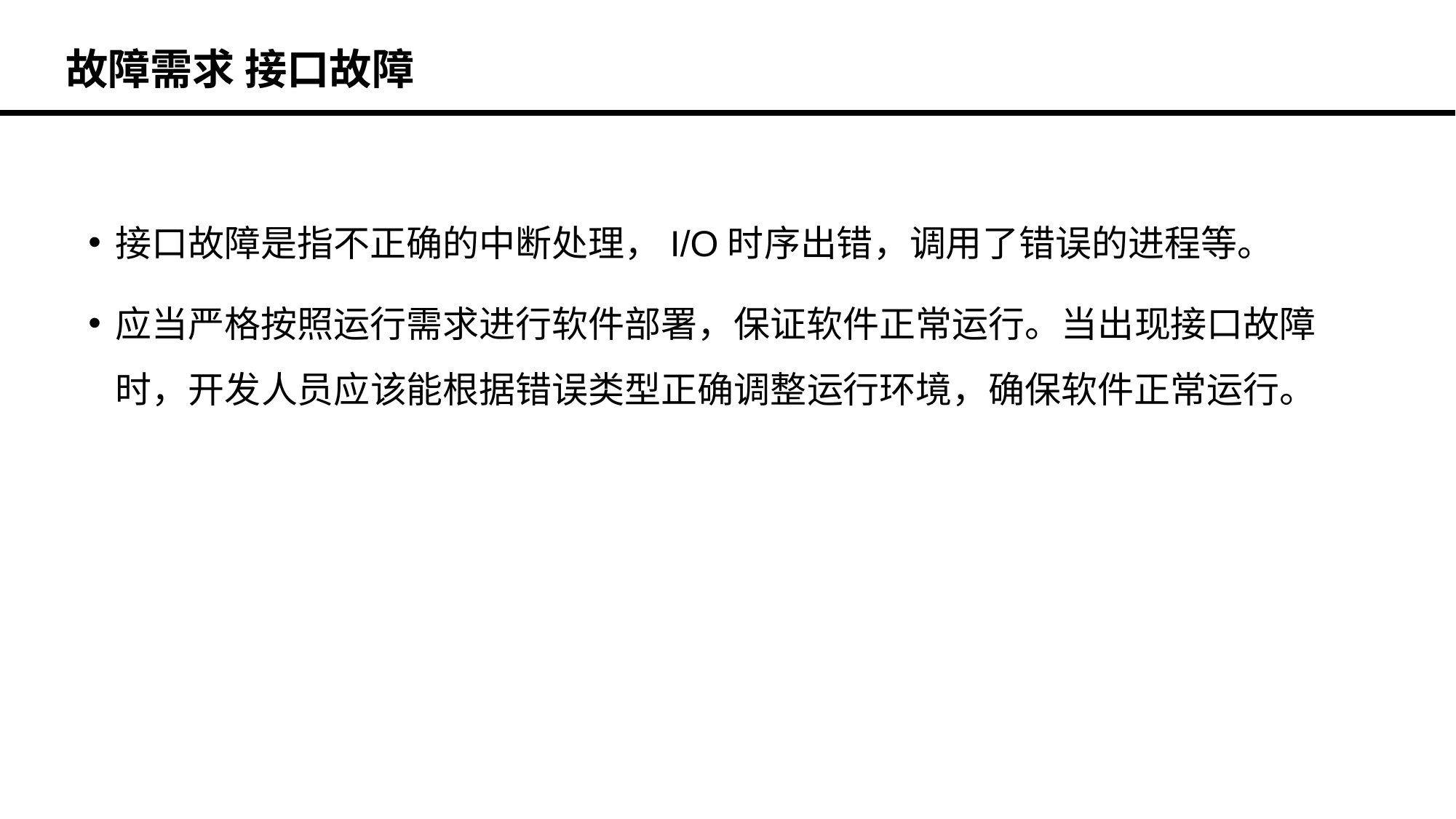

故障需求 接口故障
接口故障是指不正确的中断处理，I/O时序出错，调用了错误的进程等。
应当严格按照运行需求进行软件部署，保证软件正常运行。当出现接口故障时，开发人员应该能根据错误类型正确调整运行环境，确保软件正常运行。